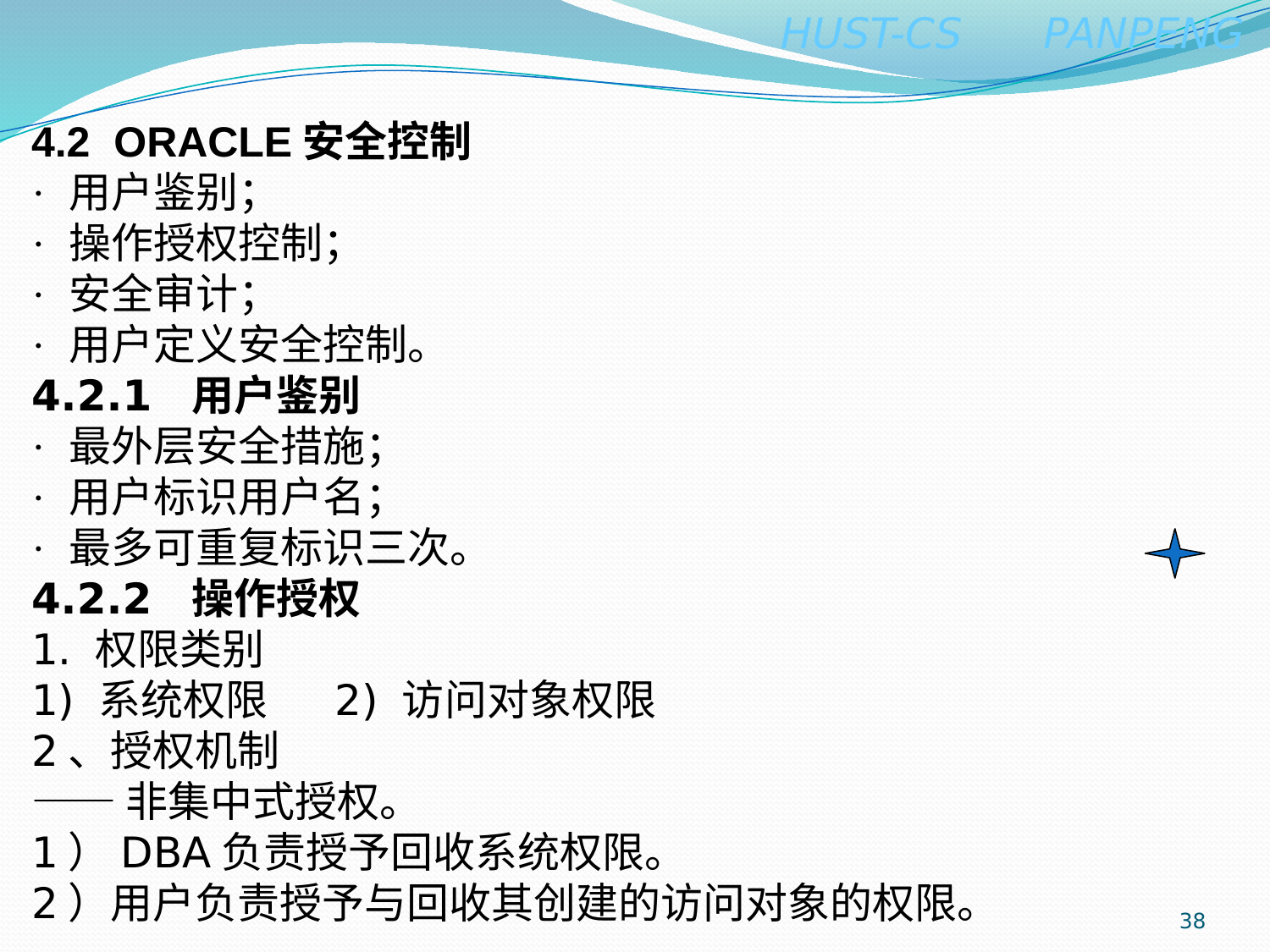

4.2  ORACLE安全控制
· 用户鉴别；
· 操作授权控制；
· 安全审计；
· 用户定义安全控制。
4.2.1  用户鉴别
· 最外层安全措施；
· 用户标识用户名；
· 最多可重复标识三次。
4.2.2  操作授权
1. 权限类别
1) 系统权限      2) 访问对象权限
2、授权机制
——非集中式授权。
1）DBA负责授予回收系统权限。
2）用户负责授予与回收其创建的访问对象的权限。

38